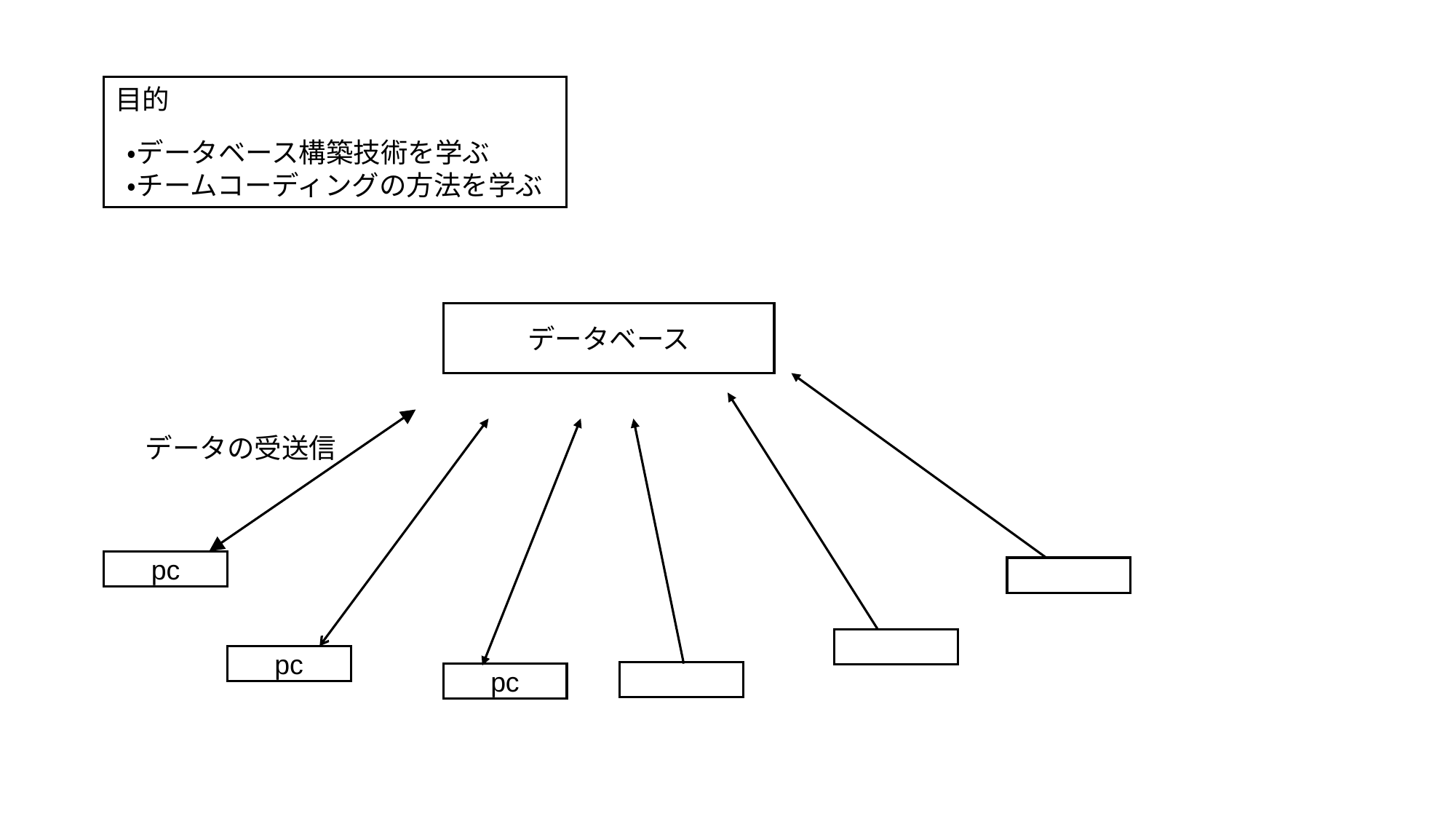

目的
・データベース構築技術を学ぶ
・チームコーディングの方法を学ぶ
データベース
データの受送信
pc

pc

pc